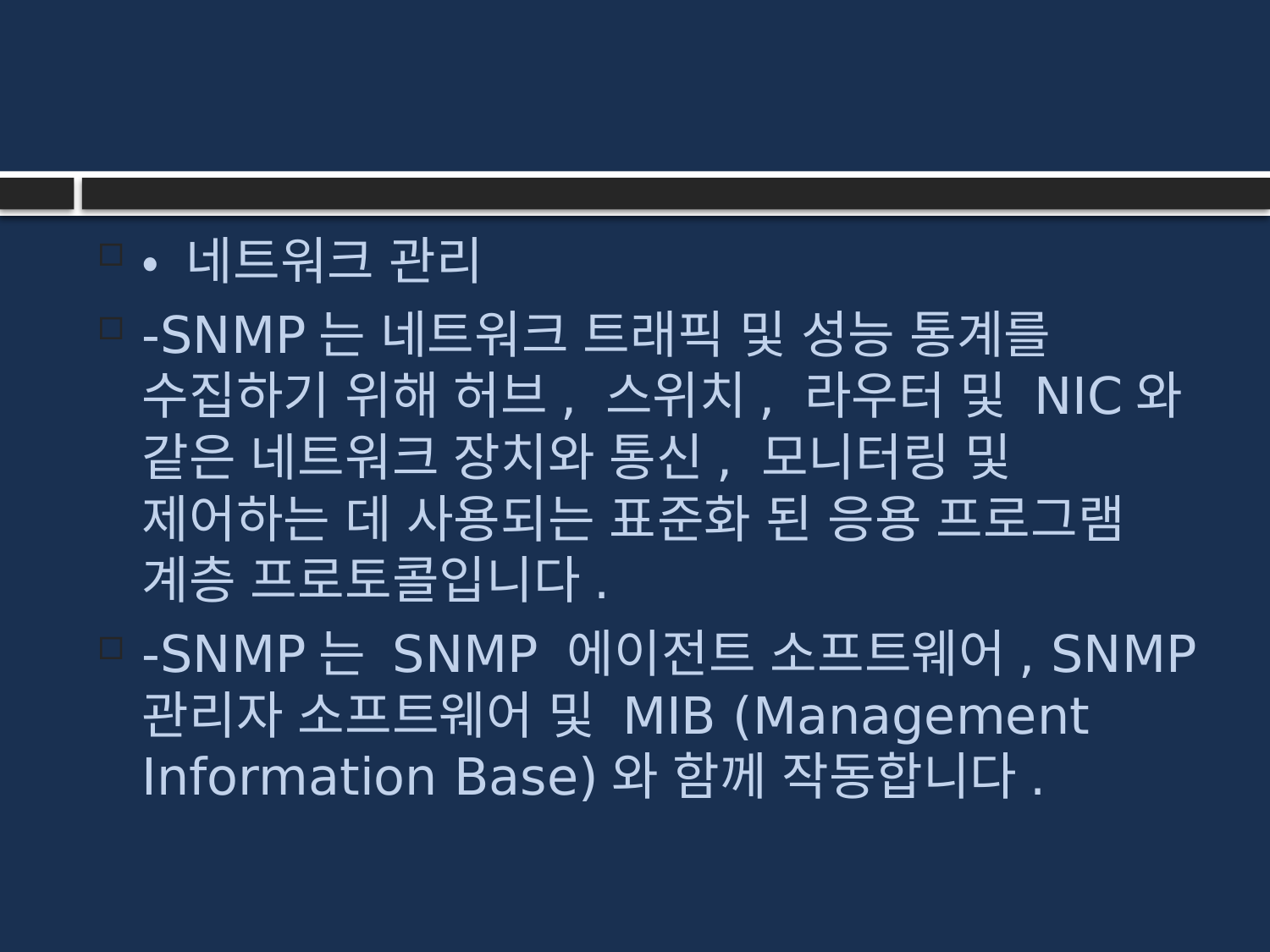

#
• 네트워크 관리
-SNMP는 네트워크 트래픽 및 성능 통계를 수집하기 위해 허브, 스위치, 라우터 및 NIC와 같은 네트워크 장치와 통신, 모니터링 및 제어하는 데 사용되는 표준화 된 응용 프로그램 계층 프로토콜입니다.
-SNMP는 SNMP 에이전트 소프트웨어, SNMP 관리자 소프트웨어 및 MIB (Management Information Base)와 함께 작동합니다.